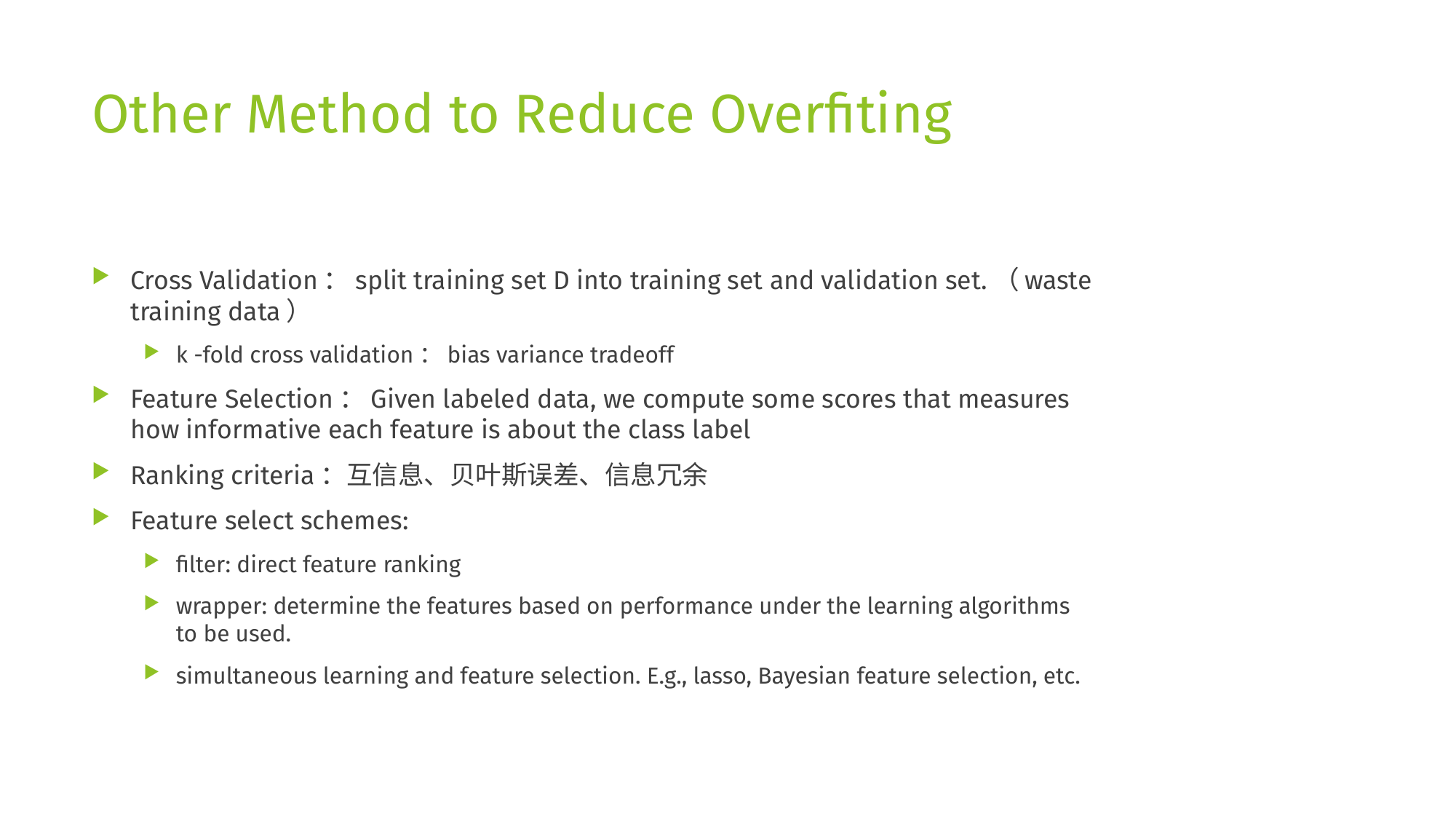

# Other Method to Reduce Overfiting
Cross Validation：split training set D into training set and validation set.（waste training data）
k -fold cross validation：bias variance tradeoff
Feature Selection：Given labeled data, we compute some scores that measures how informative each feature is about the class label
Ranking criteria：互信息、贝叶斯误差、信息冗余
Feature select schemes:
ﬁlter: direct feature ranking
wrapper: determine the features based on performance under the learning algorithms to be used.
simultaneous learning and feature selection. E.g., lasso, Bayesian feature selection, etc.